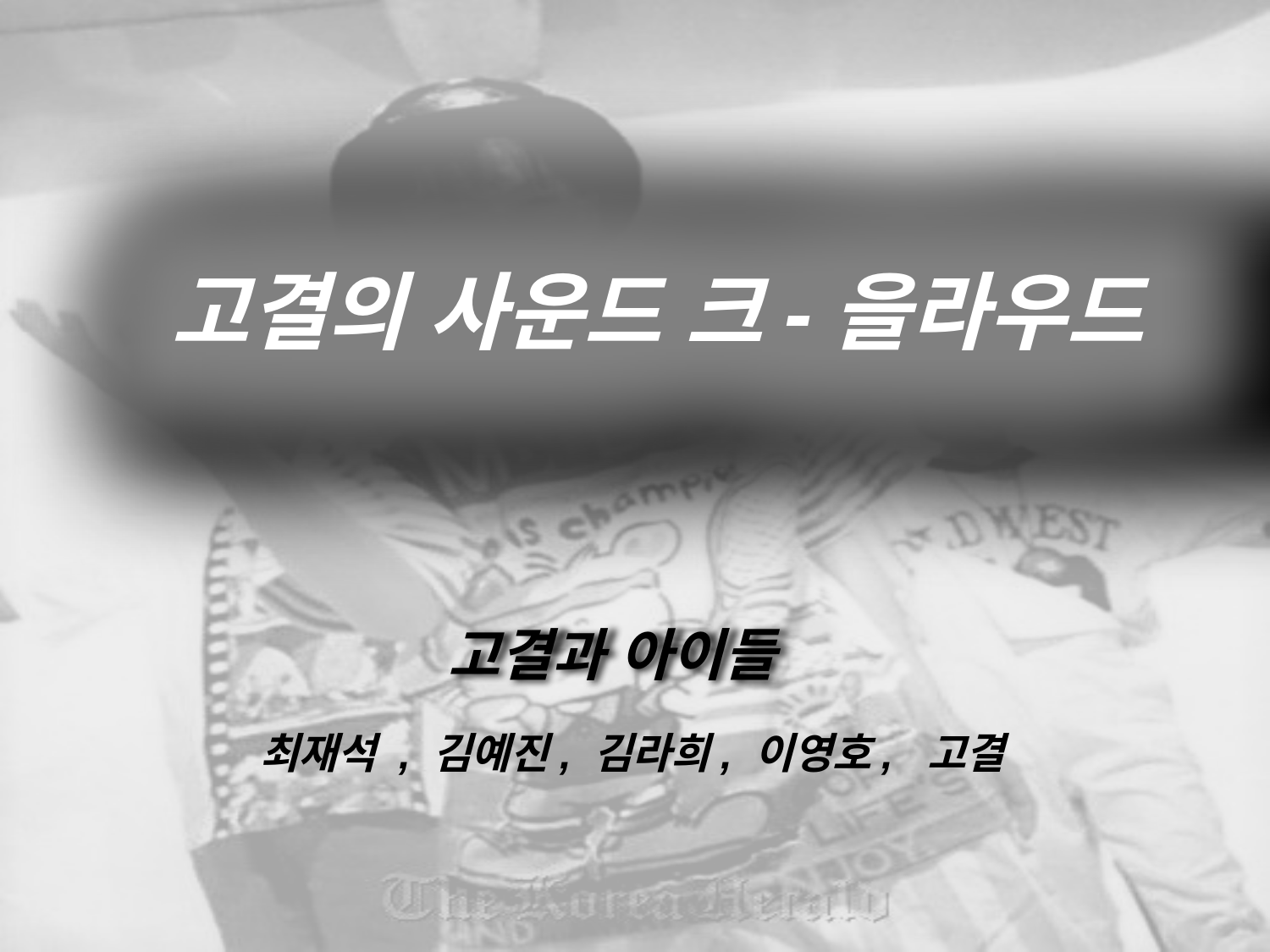

고결의 사운드 크-을라우드
고결과 아이들
최재석 , 김예진, 김라희, 이영호,  고결